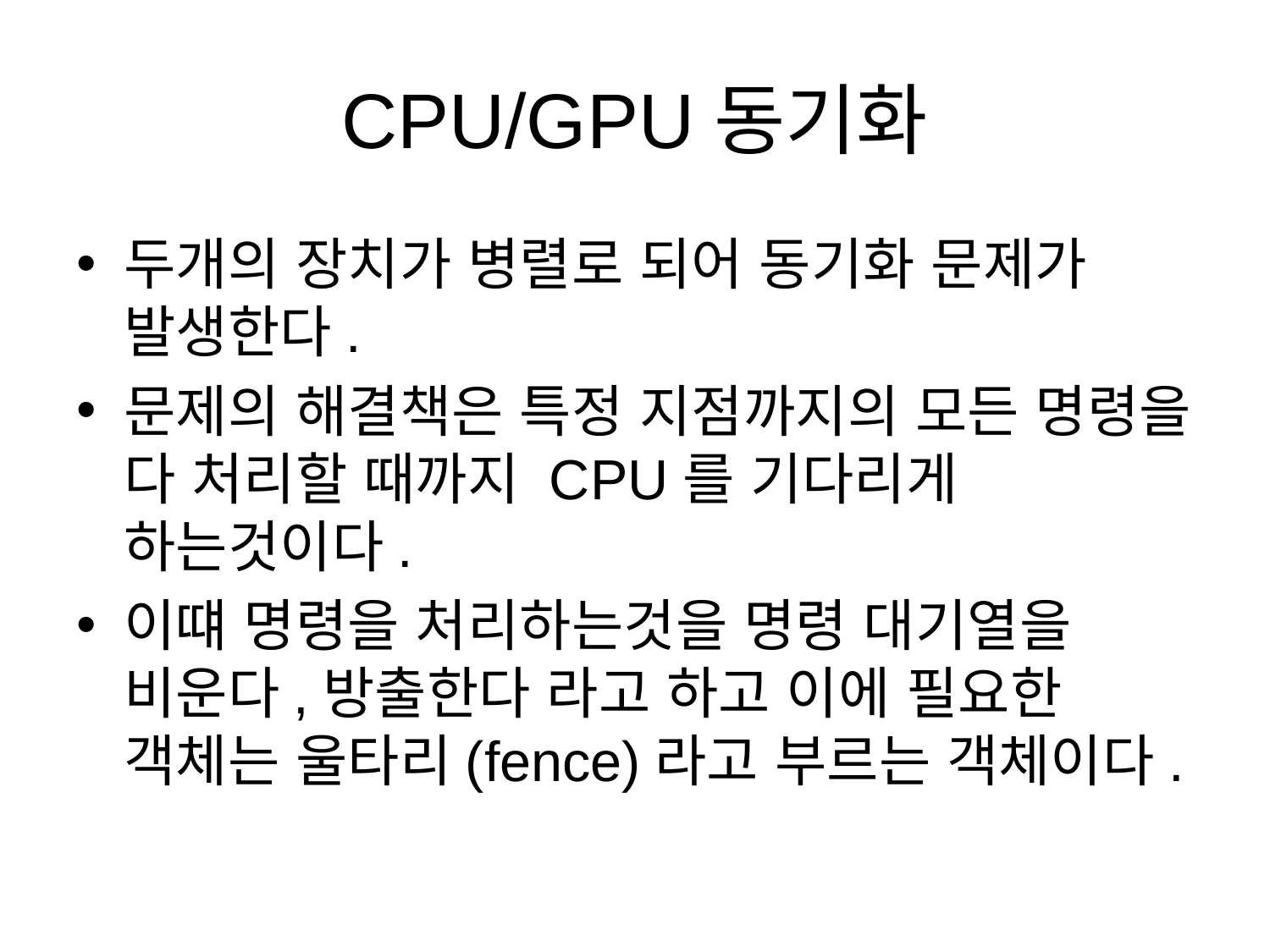

# CPU/GPU동기화
두개의 장치가 병렬로 되어 동기화 문제가 발생한다.
문제의 해결책은 특정 지점까지의 모든 명령을 다 처리할 때까지 CPU를 기다리게 하는것이다.
이떄 명령을 처리하는것을 명령 대기열을 비운다,방출한다 라고 하고 이에 필요한 객체는 울타리(fence)라고 부르는 객체이다.